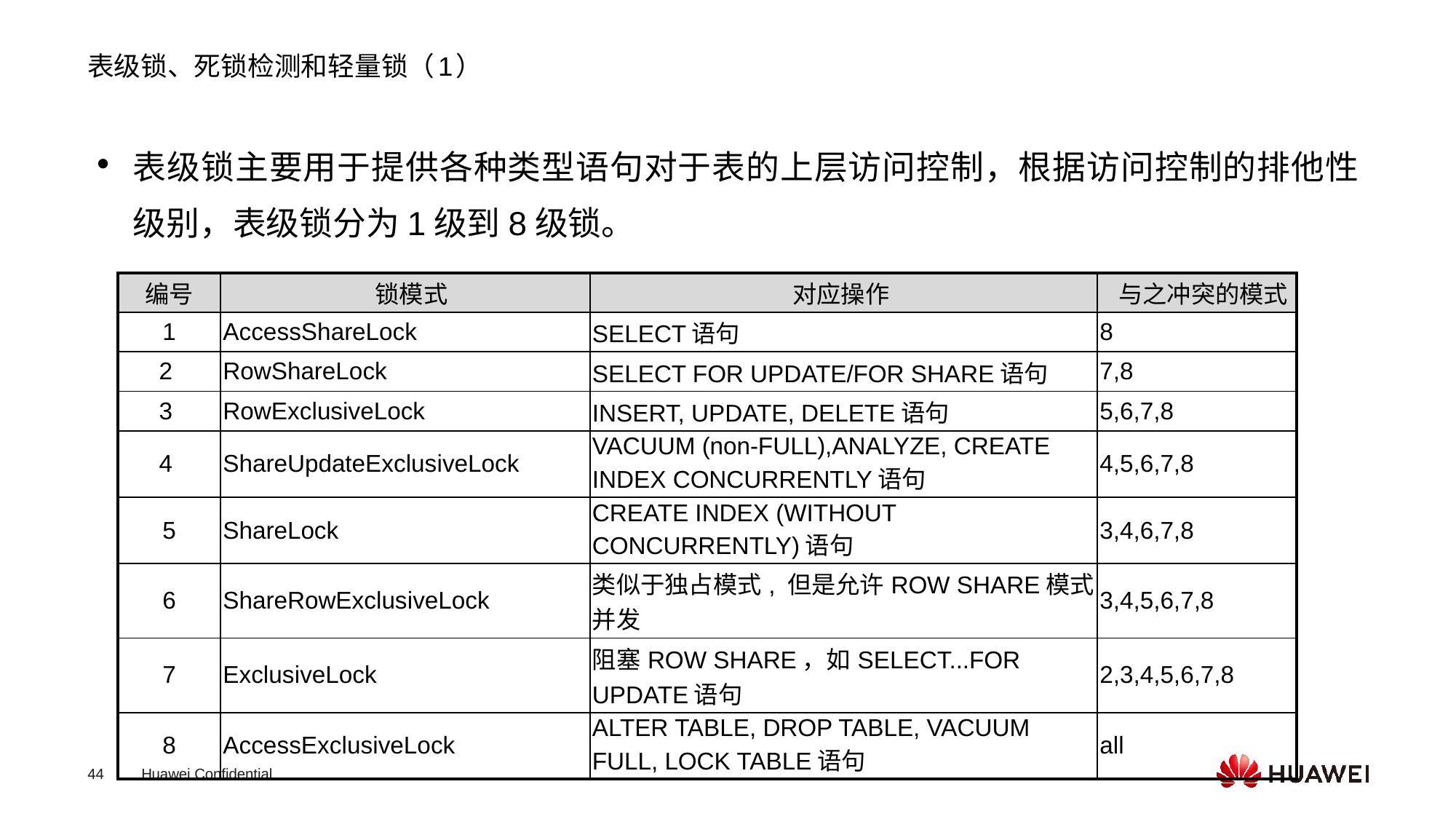

# 表级锁、死锁检测和轻量锁（1）
表级锁主要用于提供各种类型语句对于表的上层访问控制，根据访问控制的排他性级别，表级锁分为1级到8级锁。

| 编号 | 锁模式 | 对应操作 | 与之冲突的模式 |
| --- | --- | --- | --- |
| 1 | AccessShareLock | SELECT语句 | 8 |
| 2 | RowShareLock | SELECT FOR UPDATE/FOR SHARE语句 | 7,8 |
| 3 | RowExclusiveLock | INSERT, UPDATE, DELETE语句 | 5,6,7,8 |
| 4 | ShareUpdateExclusiveLock | VACUUM (non-FULL),ANALYZE, CREATE INDEX CONCURRENTLY语句 | 4,5,6,7,8 |
| 5 | ShareLock | CREATE INDEX (WITHOUT CONCURRENTLY)语句 | 3,4,6,7,8 |
| 6 | ShareRowExclusiveLock | 类似于独占模式, 但是允许ROW SHARE模式并发 | 3,4,5,6,7,8 |
| 7 | ExclusiveLock | 阻塞ROW SHARE，如SELECT...FOR UPDATE语句 | 2,3,4,5,6,7,8 |
| 8 | AccessExclusiveLock | ALTER TABLE, DROP TABLE, VACUUM FULL, LOCK TABLE语句 | all |